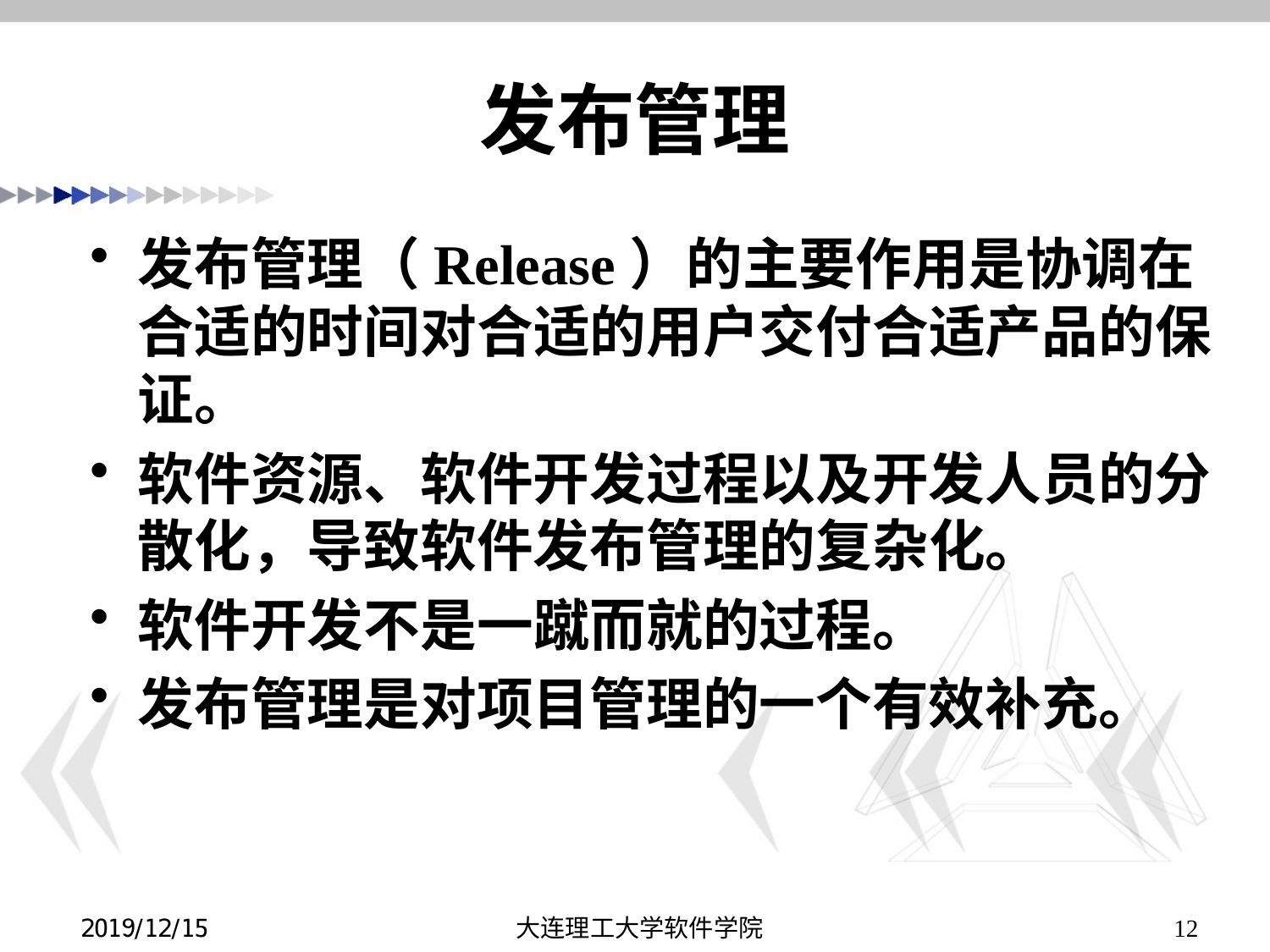

# 发布管理
发布管理（Release）的主要作用是协调在合适的时间对合适的用户交付合适产品的保证。
软件资源、软件开发过程以及开发人员的分散化，导致软件发布管理的复杂化。
软件开发不是一蹴而就的过程。
发布管理是对项目管理的一个有效补充。
2019/12/15
大连理工大学软件学院
12